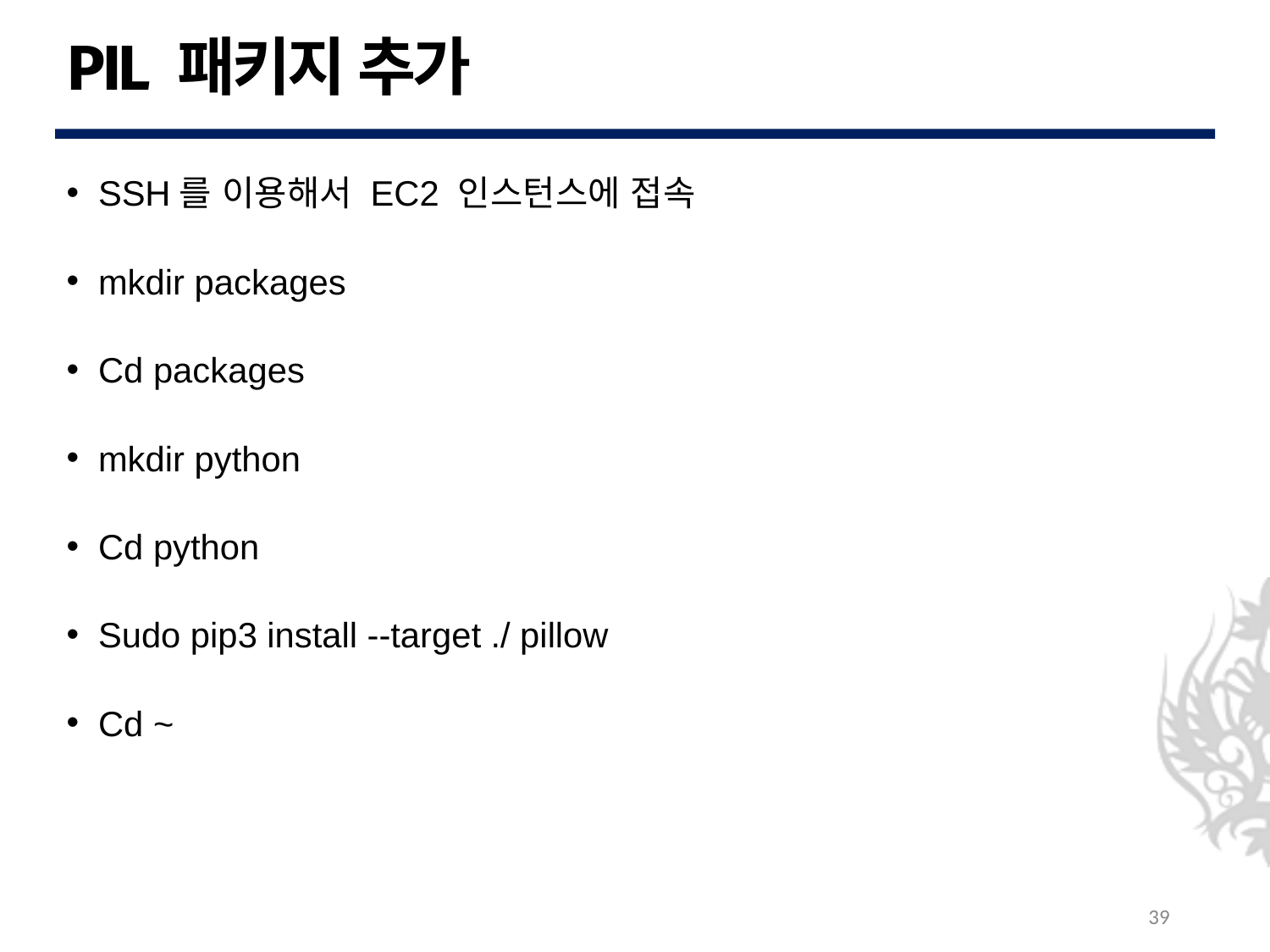

PIL 패키지 추가
SSH를 이용해서 EC2 인스턴스에 접속

mkdir packages

Cd packages

mkdir python

Cd python

Sudo pip3 install --target ./ pillow

Cd ~
39